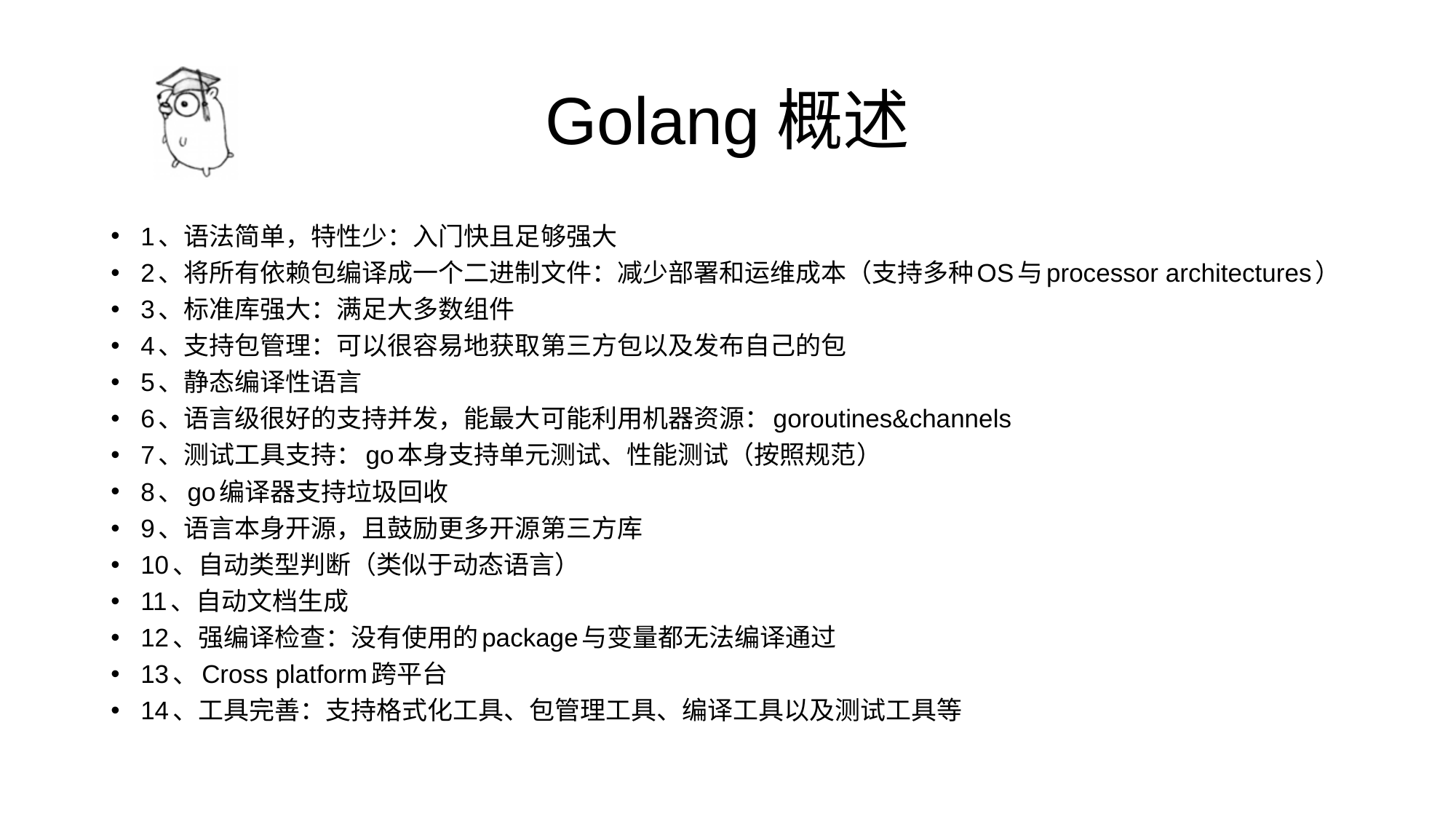

# Golang概述
1、语法简单，特性少：入门快且足够强大
2、将所有依赖包编译成一个二进制文件：减少部署和运维成本（支持多种OS与processor architectures）
3、标准库强大：满足大多数组件
4、支持包管理：可以很容易地获取第三方包以及发布自己的包
5、静态编译性语言
6、语言级很好的支持并发，能最大可能利用机器资源：goroutines&channels
7、测试工具支持：go本身支持单元测试、性能测试（按照规范）
8、go编译器支持垃圾回收
9、语言本身开源，且鼓励更多开源第三方库
10、自动类型判断（类似于动态语言）
11、自动文档生成
12、强编译检查：没有使用的package与变量都无法编译通过
13、Cross platform跨平台
14、工具完善：支持格式化工具、包管理工具、编译工具以及测试工具等